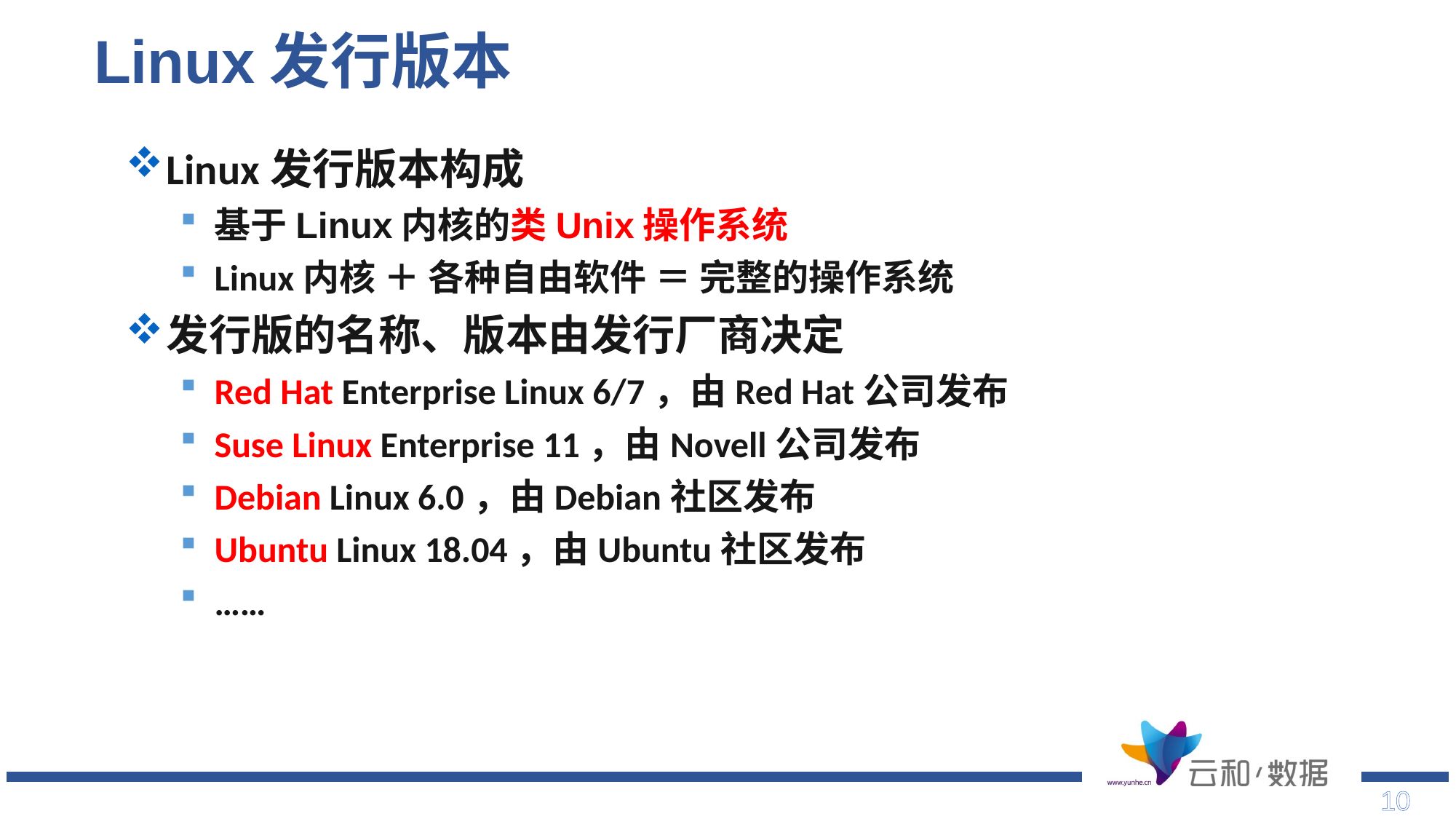

# Linux发行版本
Linux发行版本构成
基于Linux内核的类Unix操作系统
Linux内核 ＋ 各种自由软件 ＝ 完整的操作系统
发行版的名称、版本由发行厂商决定
Red Hat Enterprise Linux 6/7，由Red Hat公司发布
Suse Linux Enterprise 11，由Novell公司发布
Debian Linux 6.0，由Debian社区发布
Ubuntu Linux 18.04，由Ubuntu社区发布
……